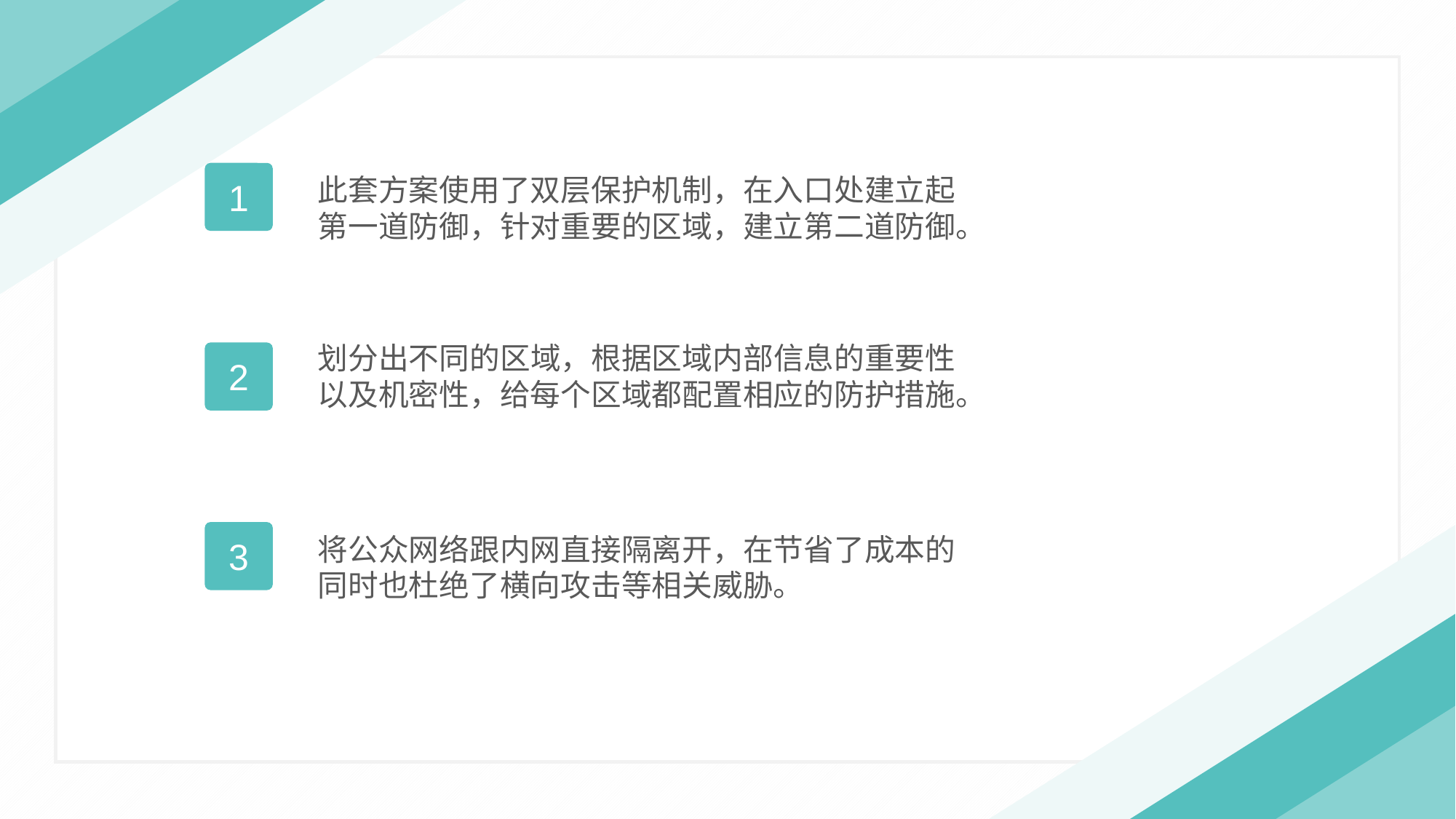

此套方案使用了双层保护机制，在入口处建立起第一道防御，针对重要的区域，建立第二道防御。
1
划分出不同的区域，根据区域内部信息的重要性以及机密性，给每个区域都配置相应的防护措施。

2

将公众网络跟内网直接隔离开，在节省了成本的同时也杜绝了横向攻击等相关威胁。
3